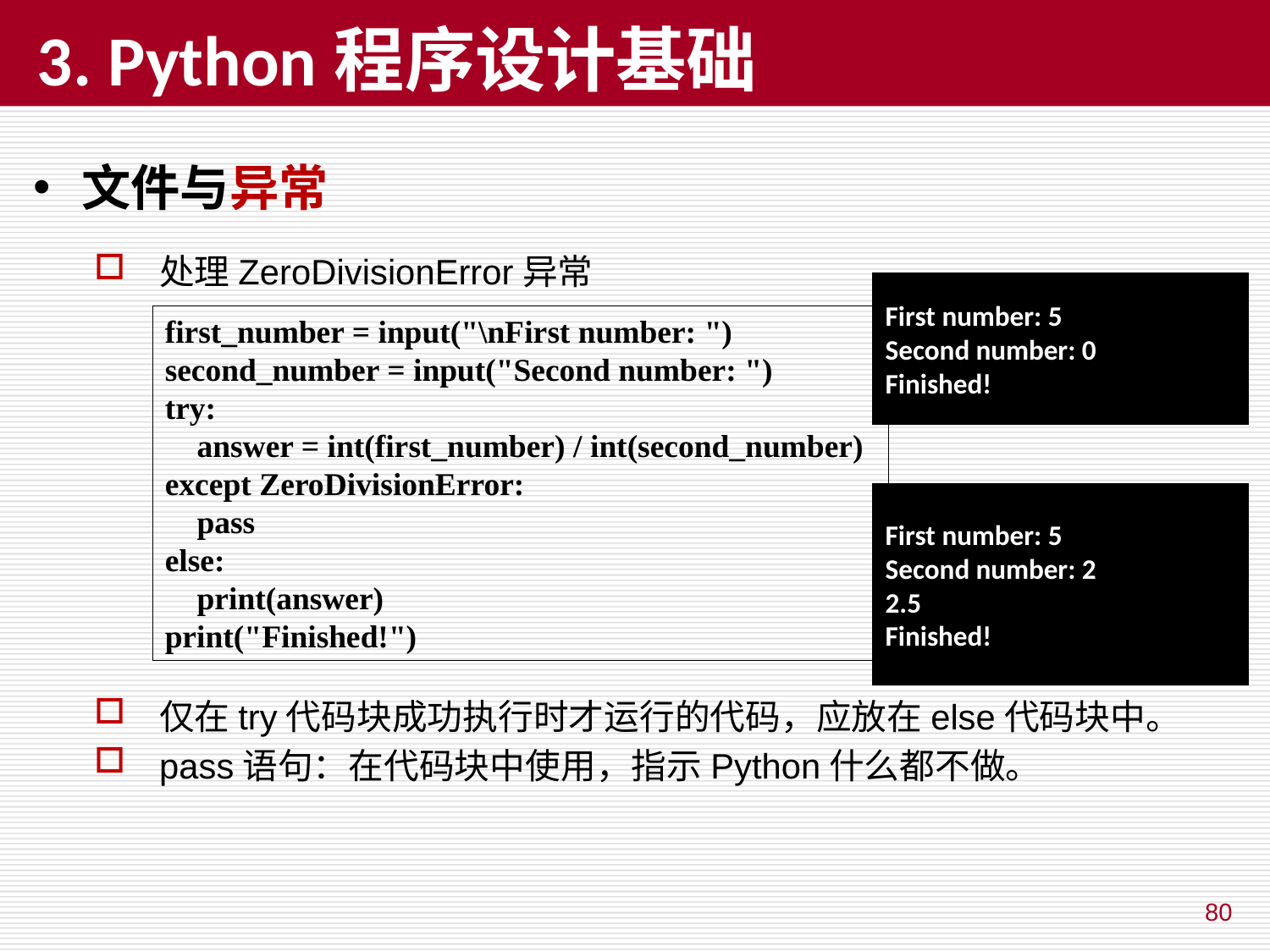

# 3. Python程序设计基础
文件与异常

处理ZeroDivisionError异常

仅在try代码块成功执行时才运行的代码，应放在else代码块中。
pass语句：在代码块中使用，指示Python什么都不做。

First number: 5
Second number: 0
Finished!
first_number = input("\nFirst number: ")
second_number = input("Second number: ")
try:
    answer = int(first_number) / int(second_number)
except ZeroDivisionError:
    pass
else:
    print(answer)
print("Finished!")
First number: 5
Second number: 2
2.5
Finished!
80